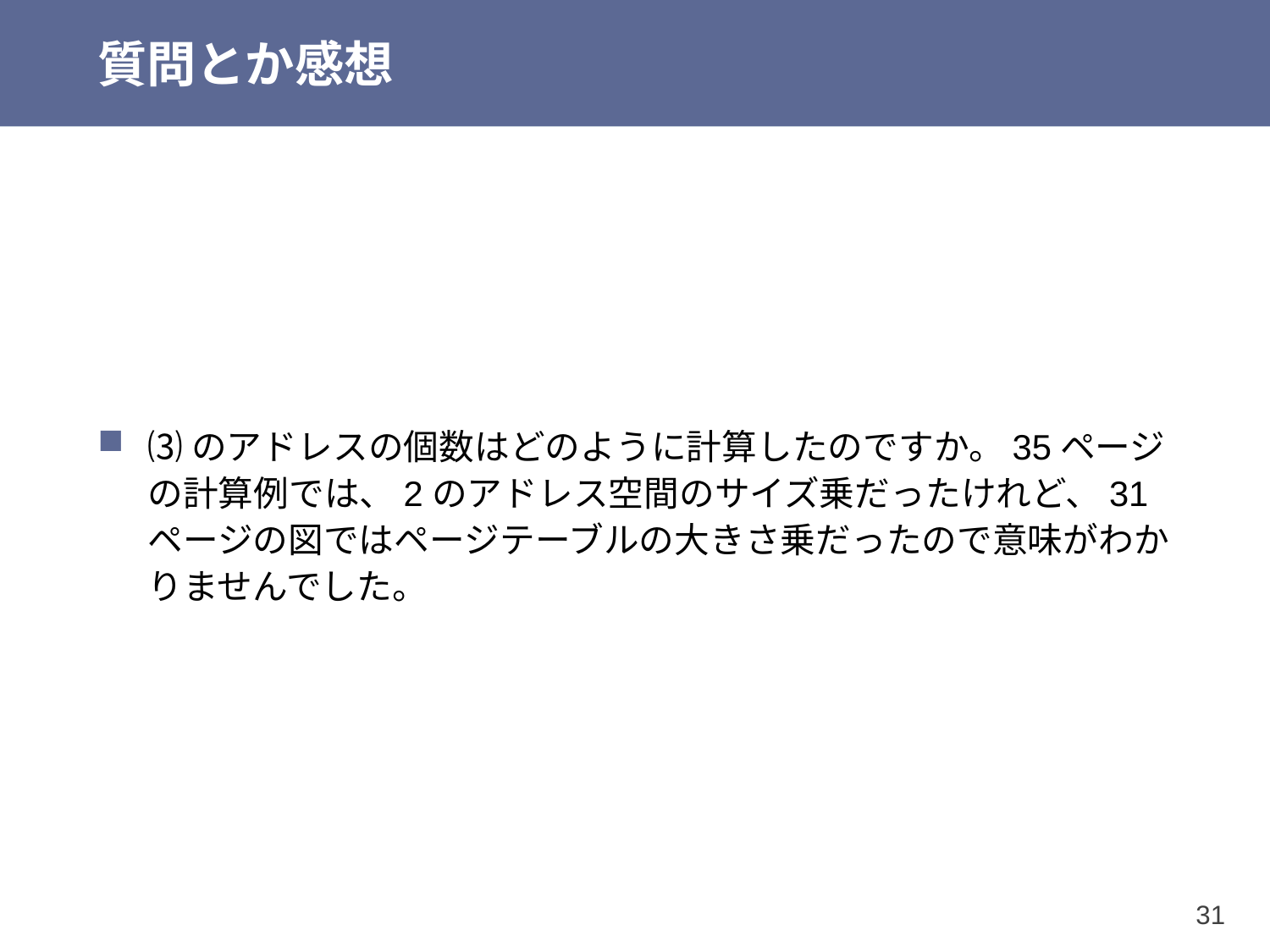

# 質問とか感想
⑶のアドレスの個数はどのように計算したのですか。35ページの計算例では、2のアドレス空間のサイズ乗だったけれど、31ページの図ではページテーブルの大きさ乗だったので意味がわかりませんでした。